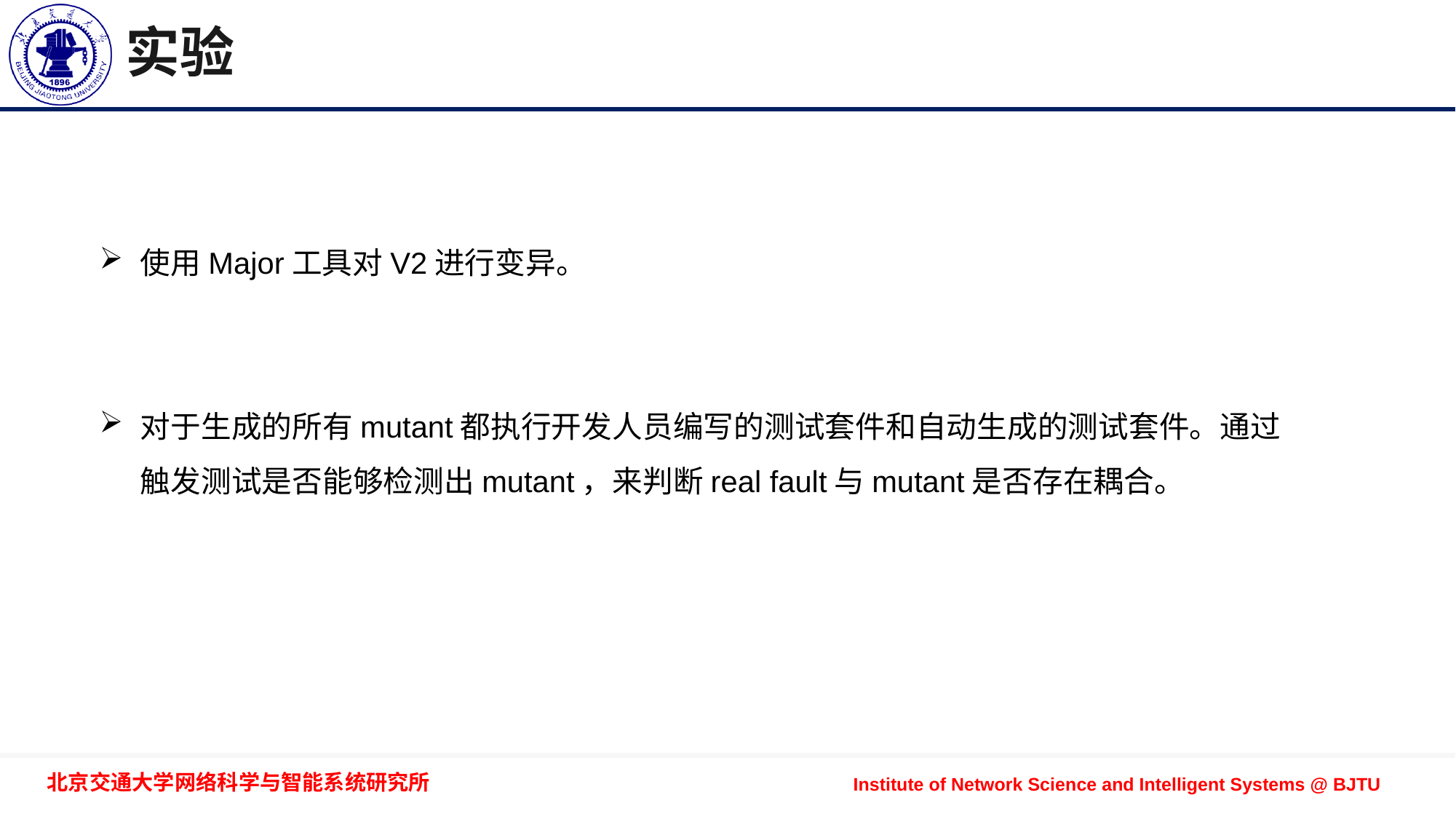

# 实验
使用Major工具对V2进行变异。

对于生成的所有mutant都执行开发人员编写的测试套件和自动生成的测试套件。通过触发测试是否能够检测出mutant，来判断real fault与mutant是否存在耦合。